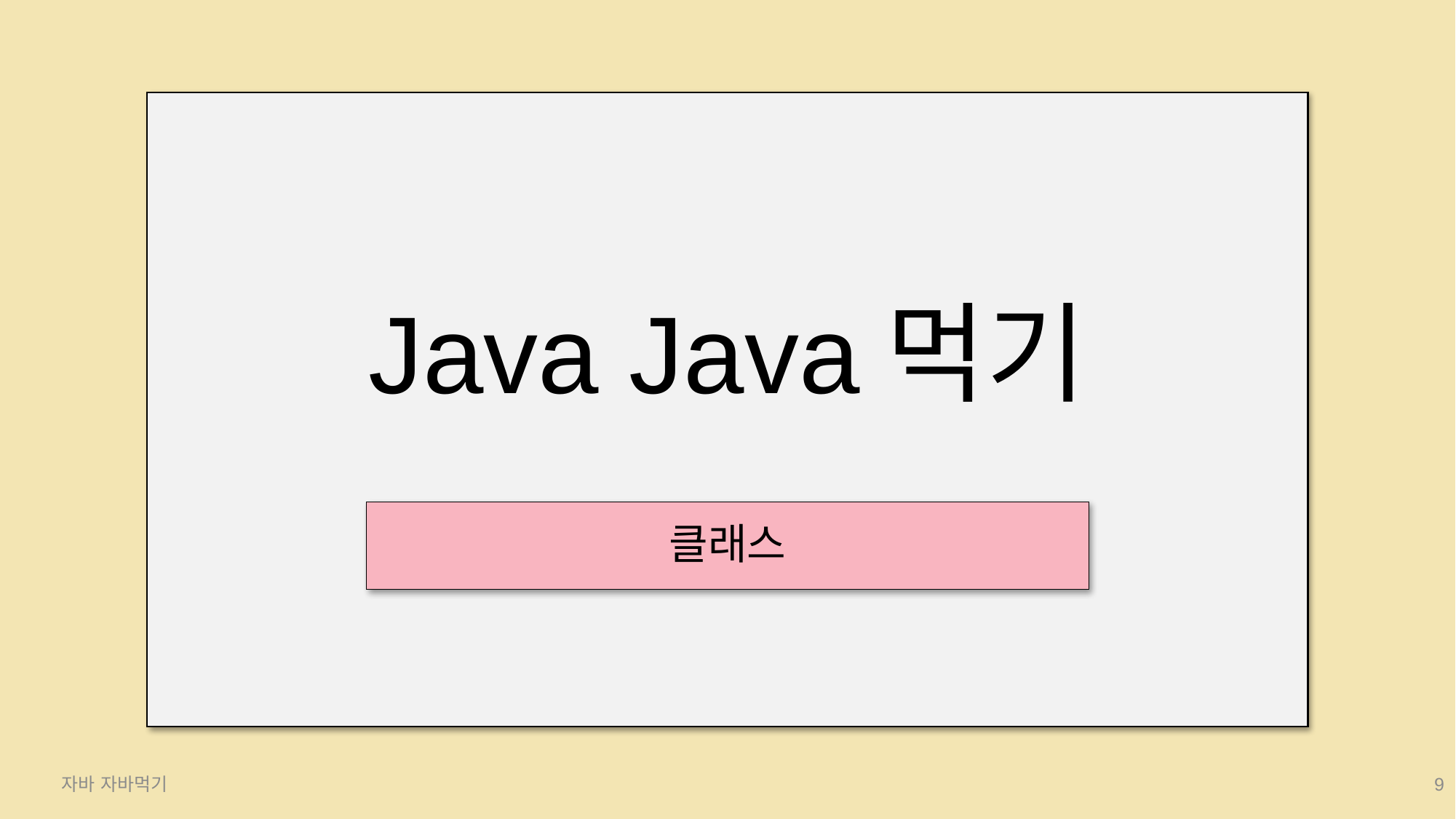

# Java Java먹기
클래스
자바 자바먹기
9